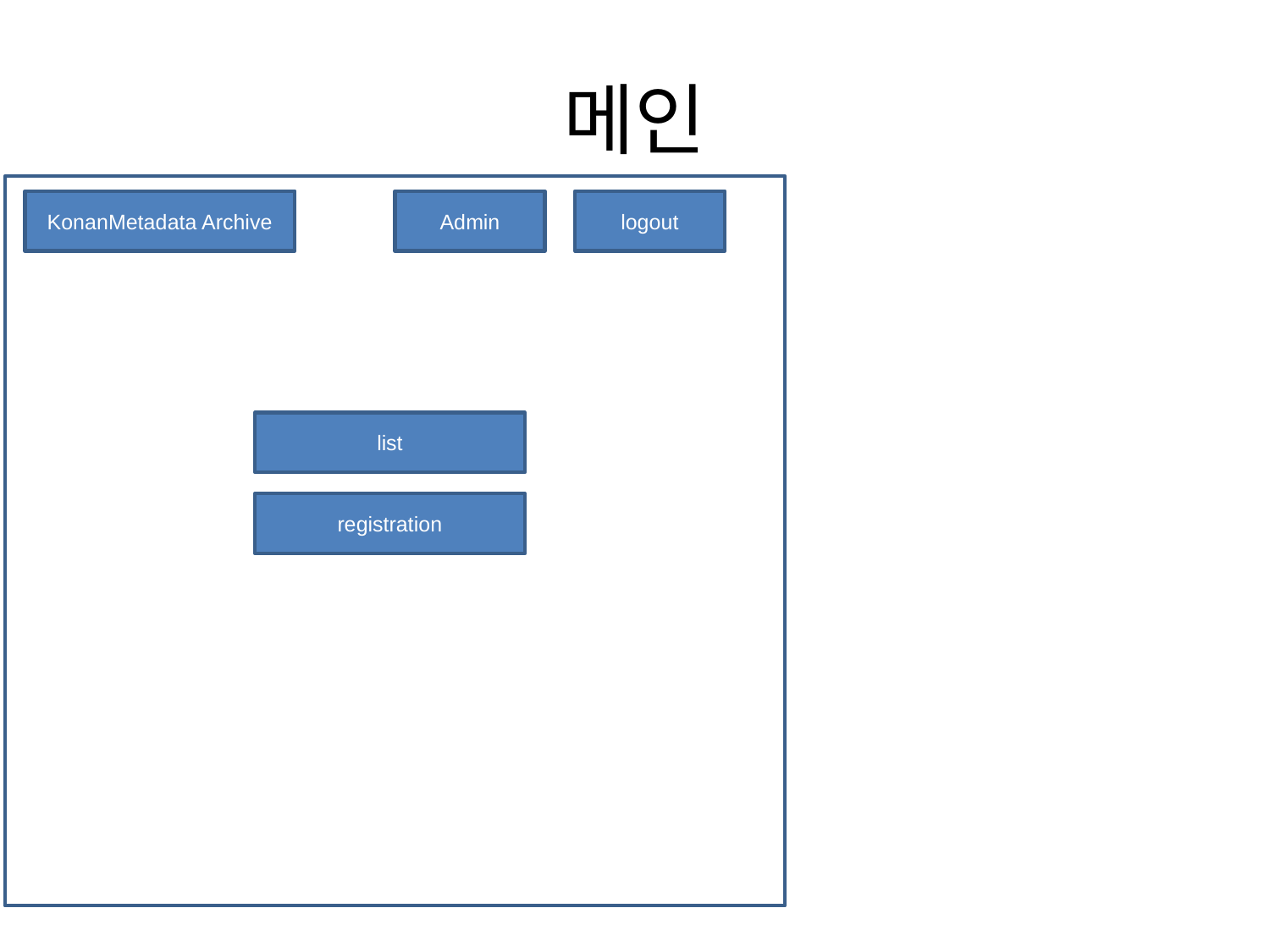

# 메인

KonanMetadata Archive
Admin
logout
list
registration